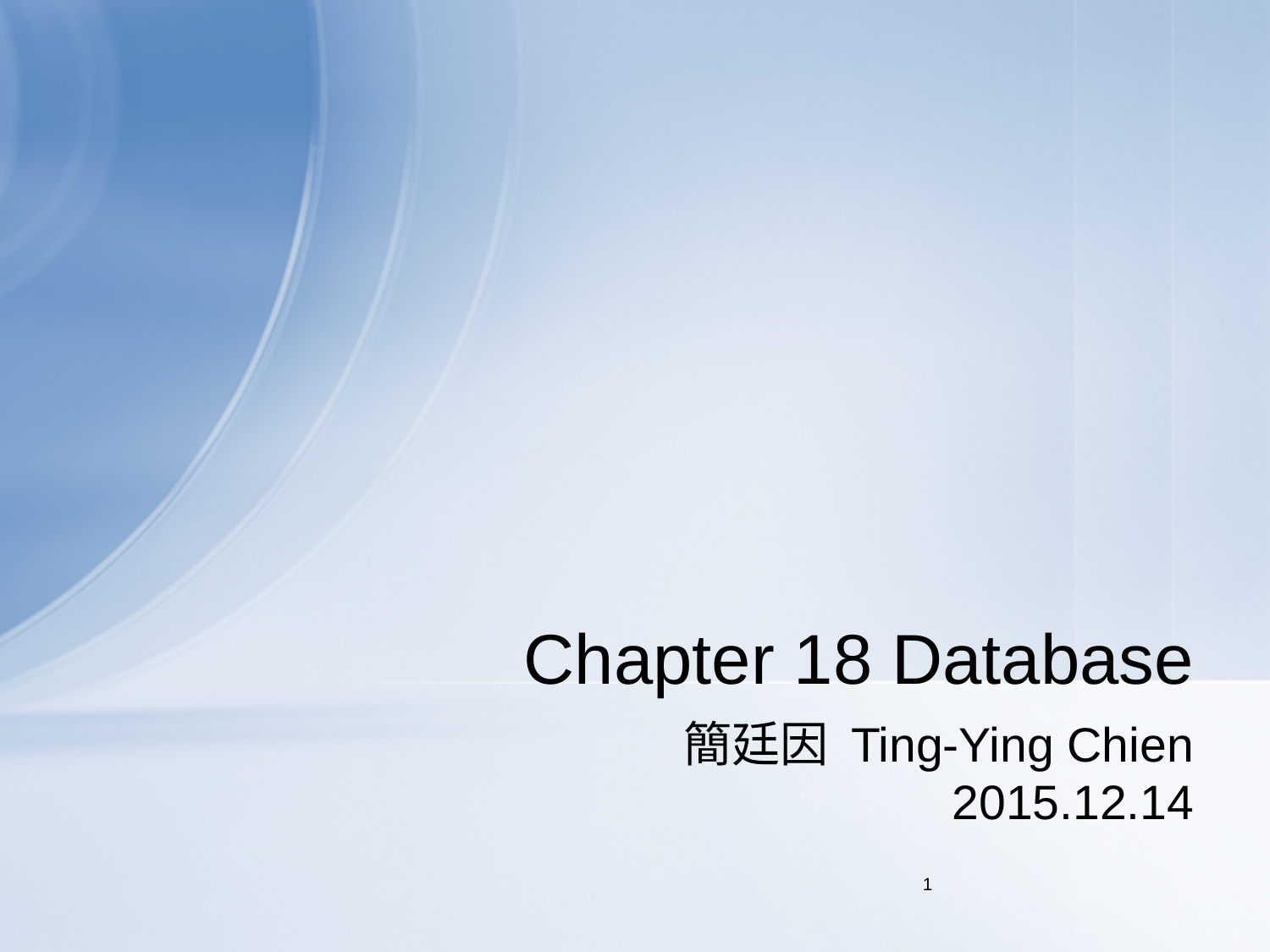

# Chapter 18 Database
簡廷因 Ting-Ying Chien
2015.12.14

1